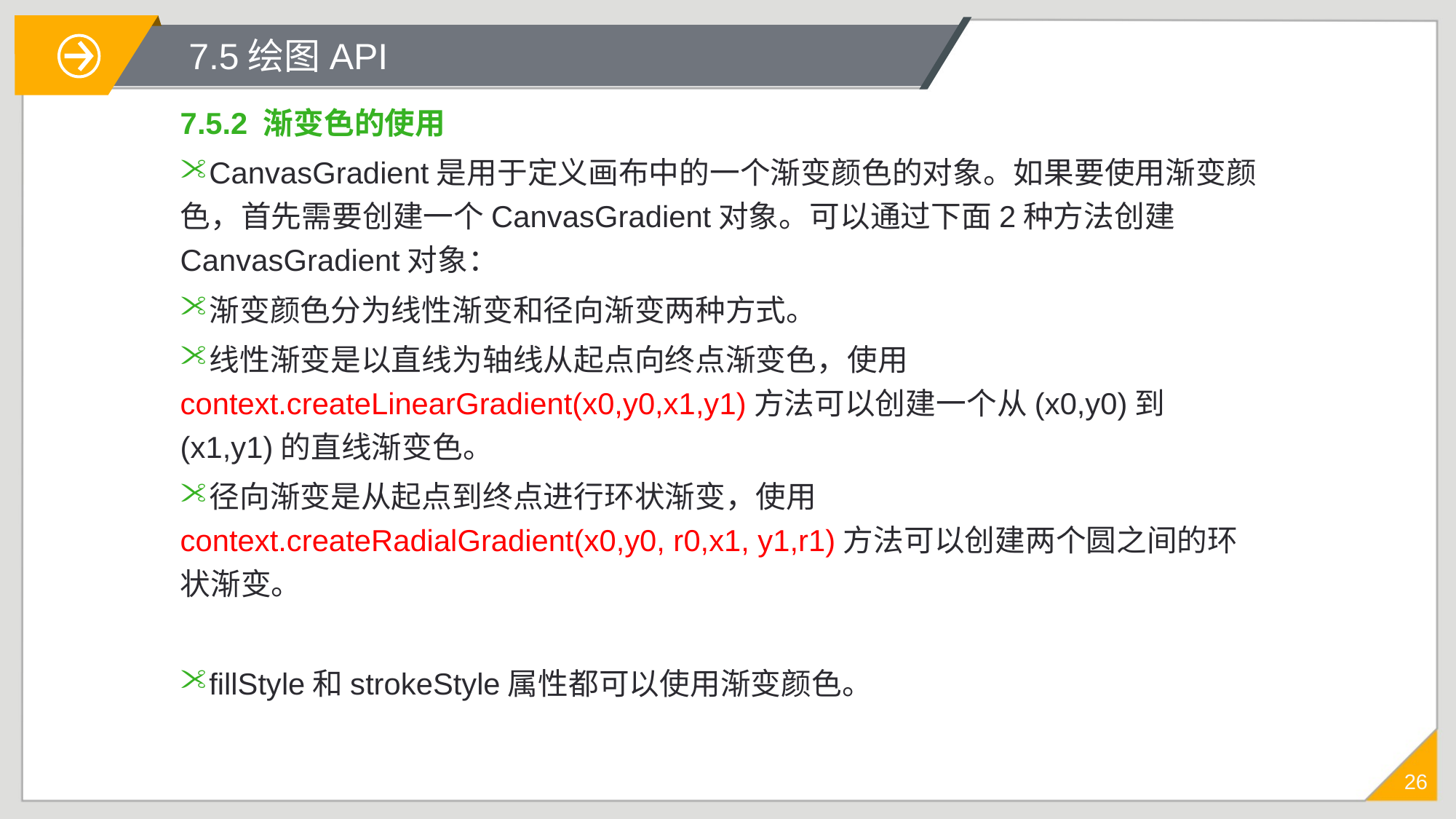

# 7.5绘图API
7.5.2 渐变色的使用
CanvasGradient是用于定义画布中的一个渐变颜色的对象。如果要使用渐变颜色，首先需要创建一个CanvasGradient对象。可以通过下面2种方法创建CanvasGradient对象：
渐变颜色分为线性渐变和径向渐变两种方式。
线性渐变是以直线为轴线从起点向终点渐变色，使用context.createLinearGradient(x0,y0,x1,y1)方法可以创建一个从(x0,y0)到(x1,y1)的直线渐变色。
径向渐变是从起点到终点进行环状渐变，使用context.createRadialGradient(x0,y0, r0,x1, y1,r1)方法可以创建两个圆之间的环状渐变。

fillStyle和strokeStyle属性都可以使用渐变颜色。